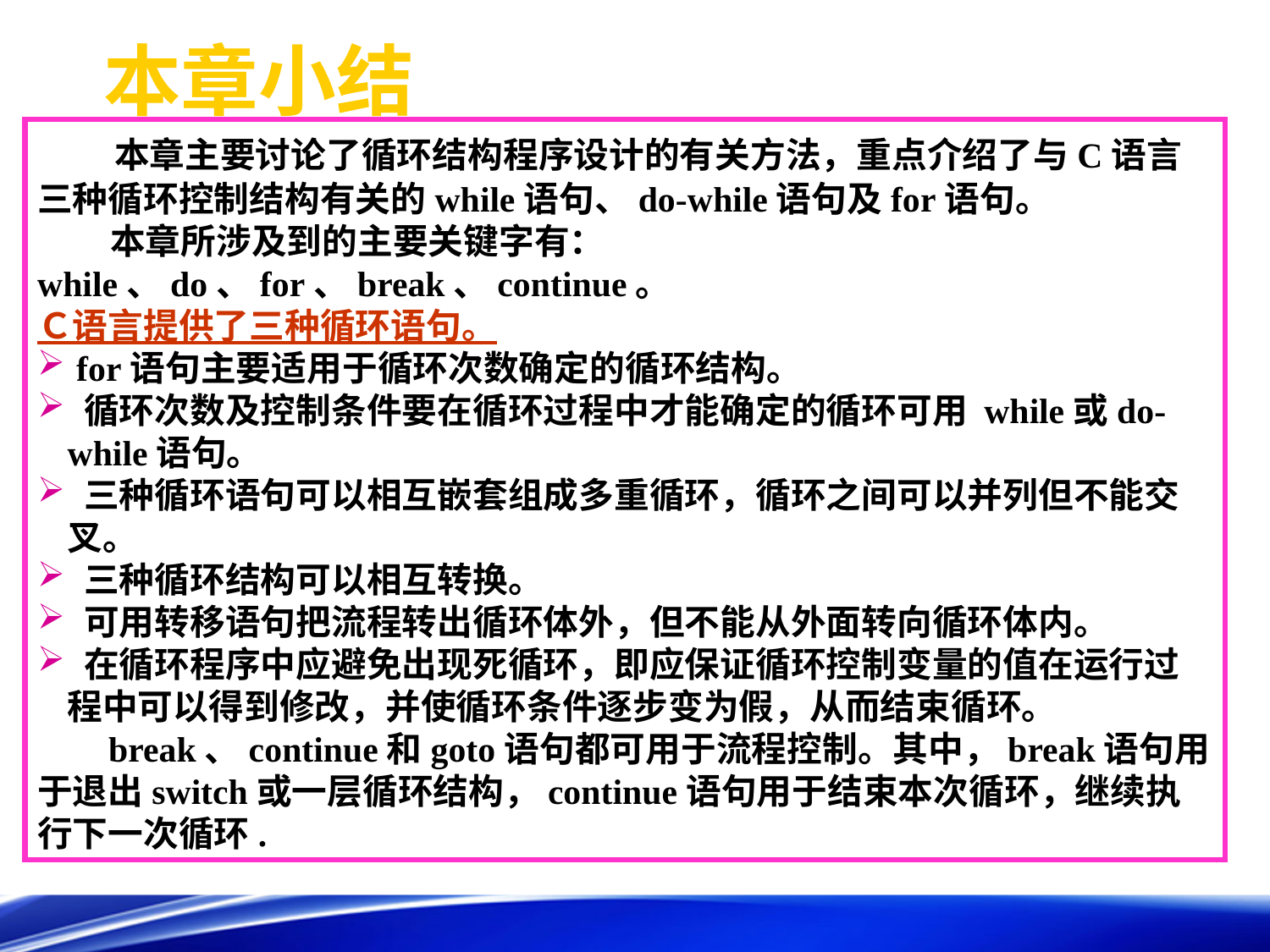

本章小结
       本章主要讨论了循环结构程序设计的有关方法，重点介绍了与C语言三种循环控制结构有关的while语句、do-while语句及for语句。
        本章所涉及到的主要关键字有：while、do、for、break、continue。
Ｃ语言提供了三种循环语句。
 for语句主要适用于循环次数确定的循环结构。
 循环次数及控制条件要在循环过程中才能确定的循环可用 while或do-while语句。
 三种循环语句可以相互嵌套组成多重循环，循环之间可以并列但不能交叉。
 三种循环结构可以相互转换。
 可用转移语句把流程转出循环体外，但不能从外面转向循环体内。
 在循环程序中应避免出现死循环，即应保证循环控制变量的值在运行过程中可以得到修改，并使循环条件逐步变为假，从而结束循环。
        break、continue和goto语句都可用于流程控制。其中，break语句用于退出switch或一层循环结构，continue语句用于结束本次循环，继续执行下一次循环.